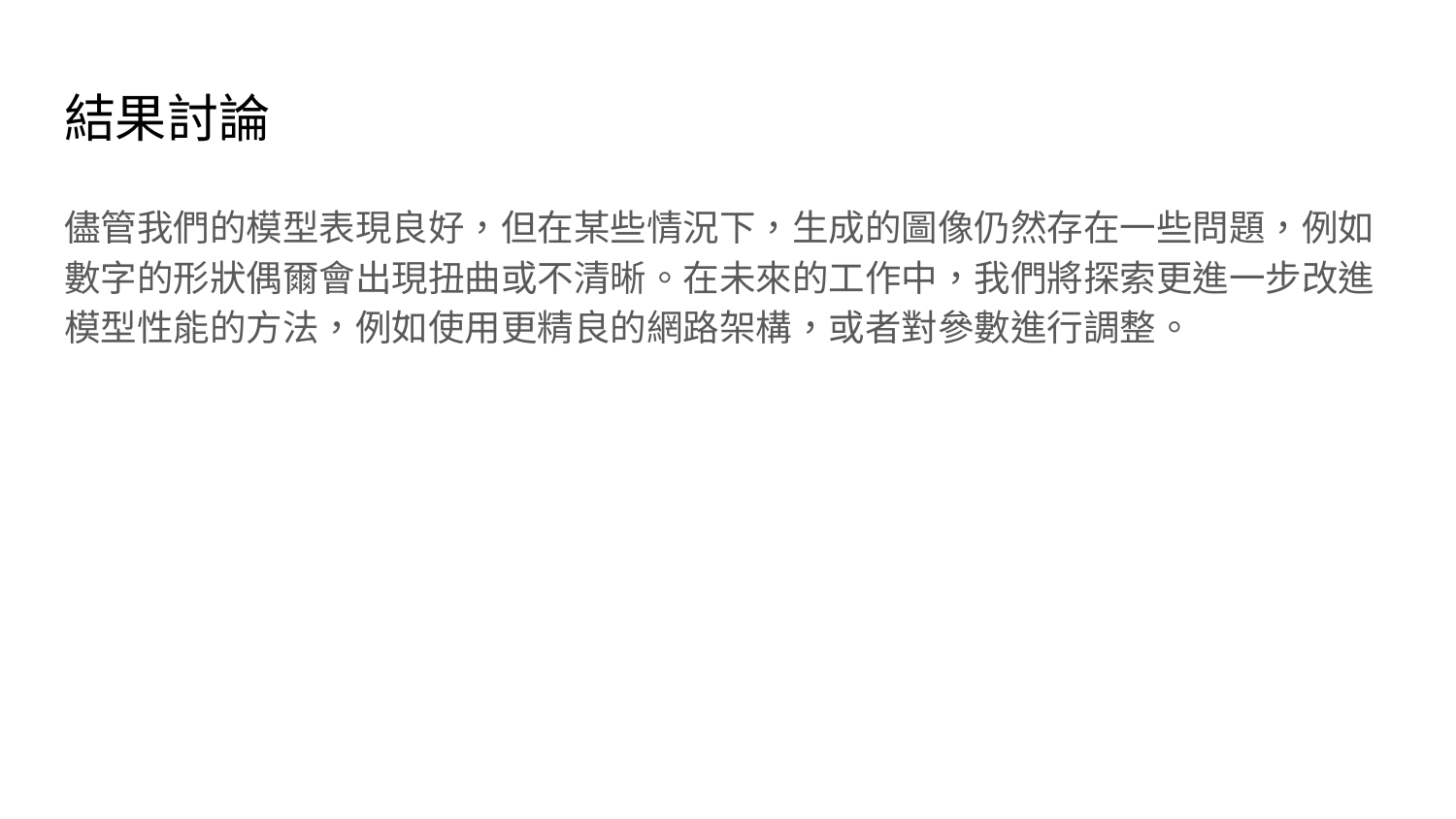

# 結果討論
儘管我們的模型表現良好，但在某些情況下，生成的圖像仍然存在一些問題，例如數字的形狀偶爾會出現扭曲或不清晰。在未來的工作中，我們將探索更進一步改進模型性能的方法，例如使用更精良的網路架構，或者對參數進行調整。